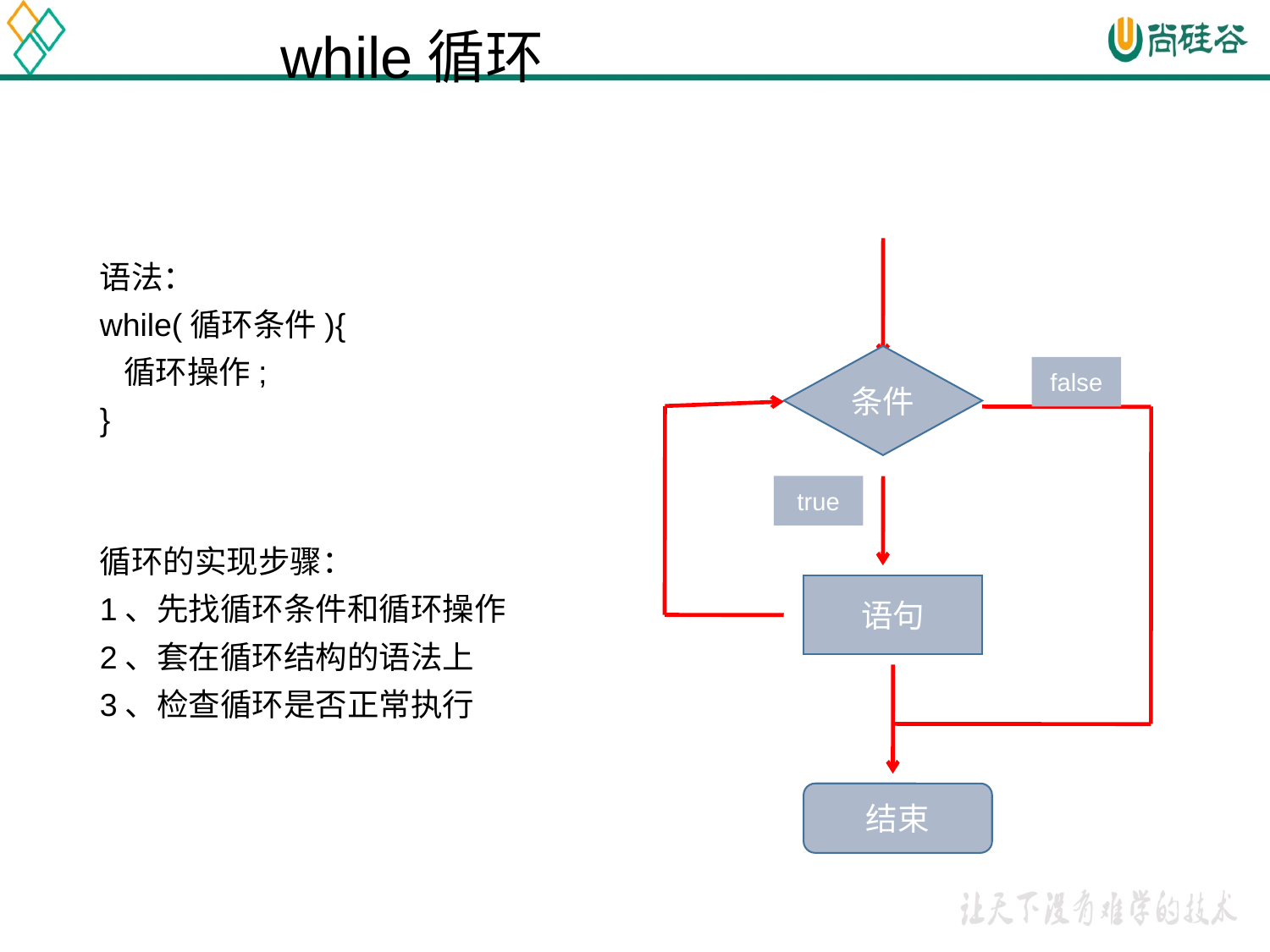

# while循环
语法：
while(循环条件){
	循环操作;
}

循环的实现步骤：
1、先找循环条件和循环操作
2、套在循环结构的语法上
3、检查循环是否正常执行
条件
false
true
语句
结束